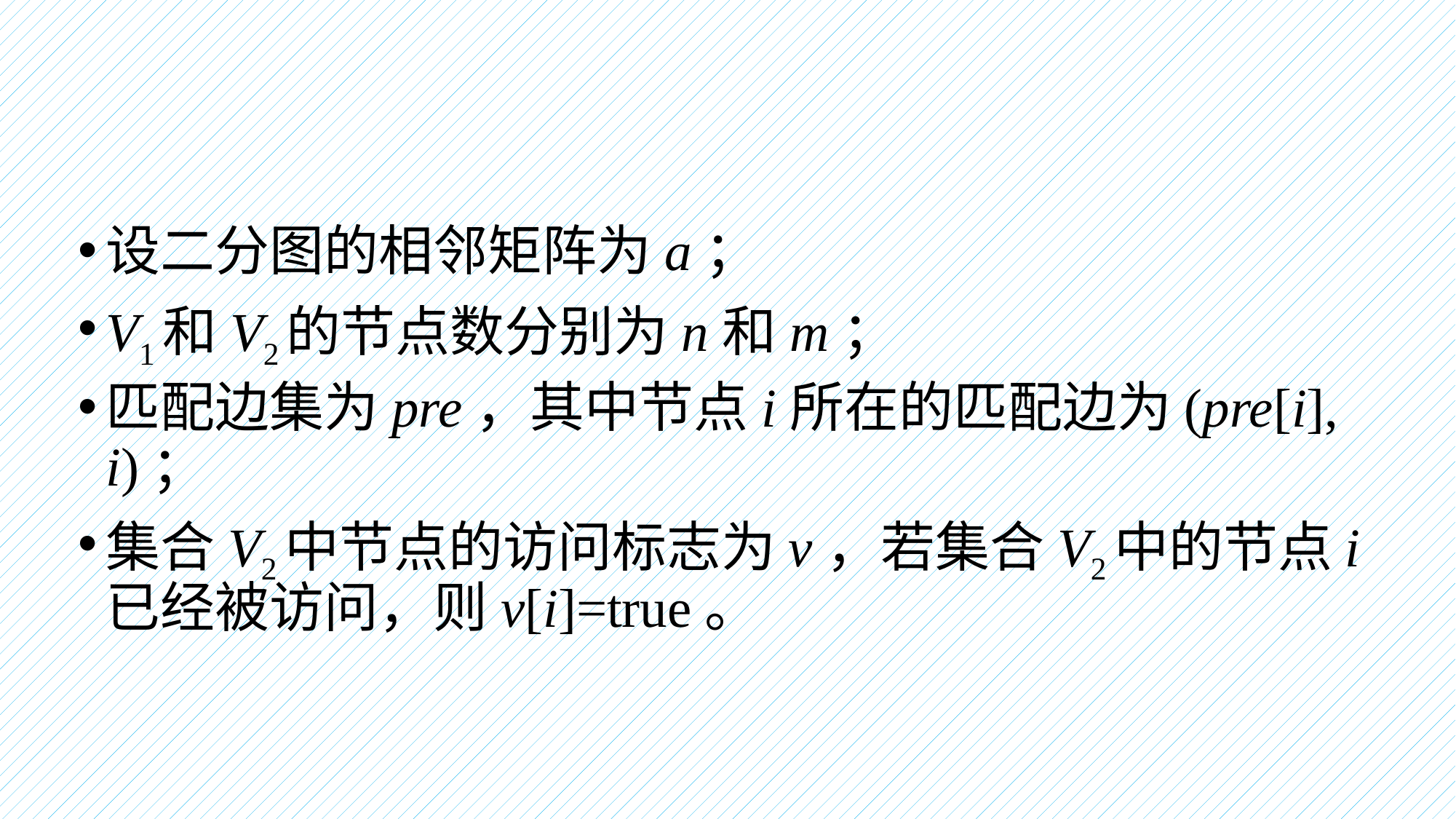

#
设二分图的相邻矩阵为a；
V1和V2的节点数分别为n和m；
匹配边集为pre，其中节点i所在的匹配边为(pre[i], i)；
集合V2中节点的访问标志为v，若集合V2中的节点i已经被访问，则v[i]=true。